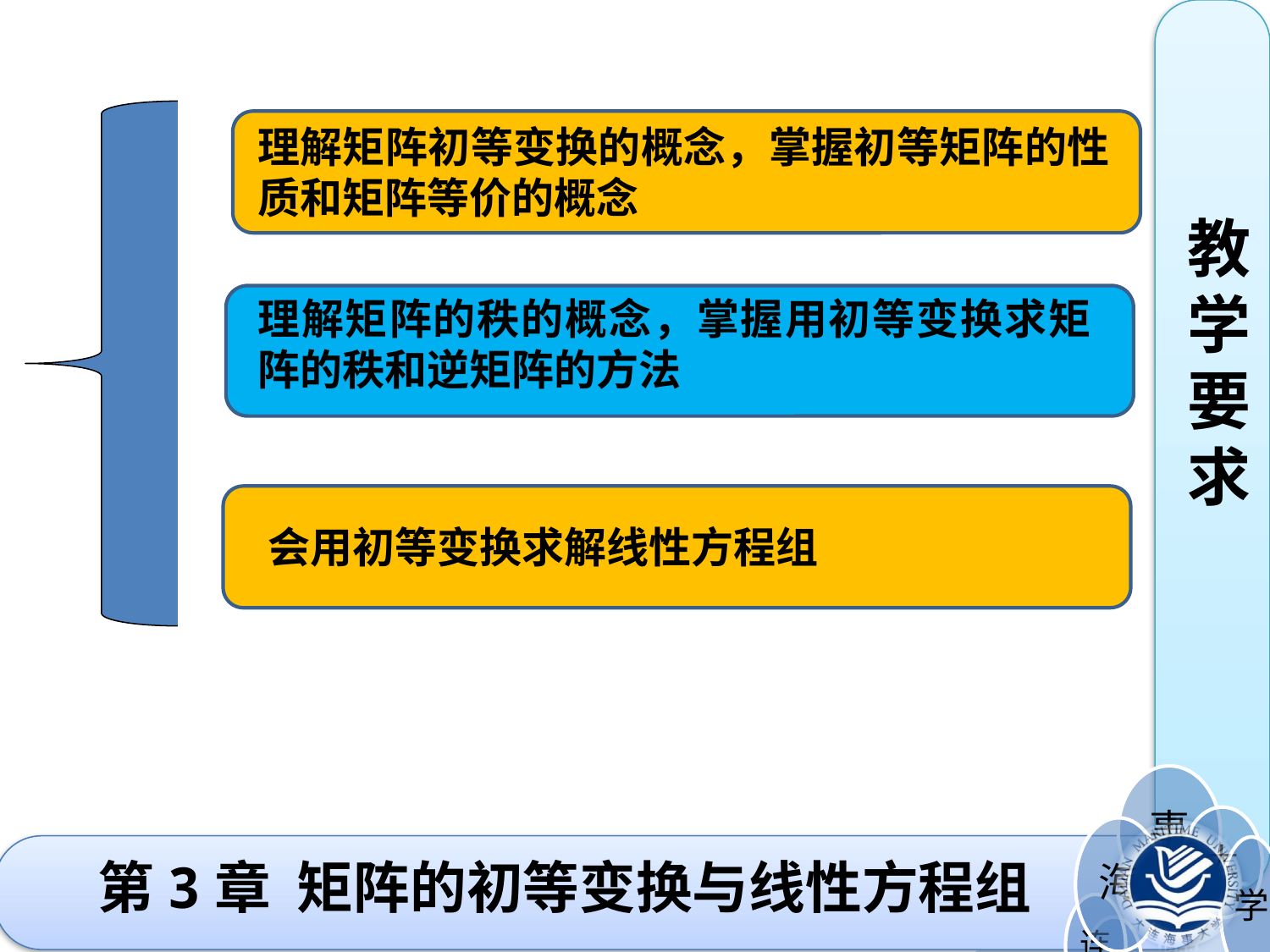

教学要求

理解矩阵初等变换的概念，掌握初等矩阵的性质和矩阵等价的概念

理解矩阵的秩的概念，掌握用初等变换求矩阵的秩和逆矩阵的方法

会用初等变换求解线性方程组
# 第3章  矩阵的初等变换与线性方程组